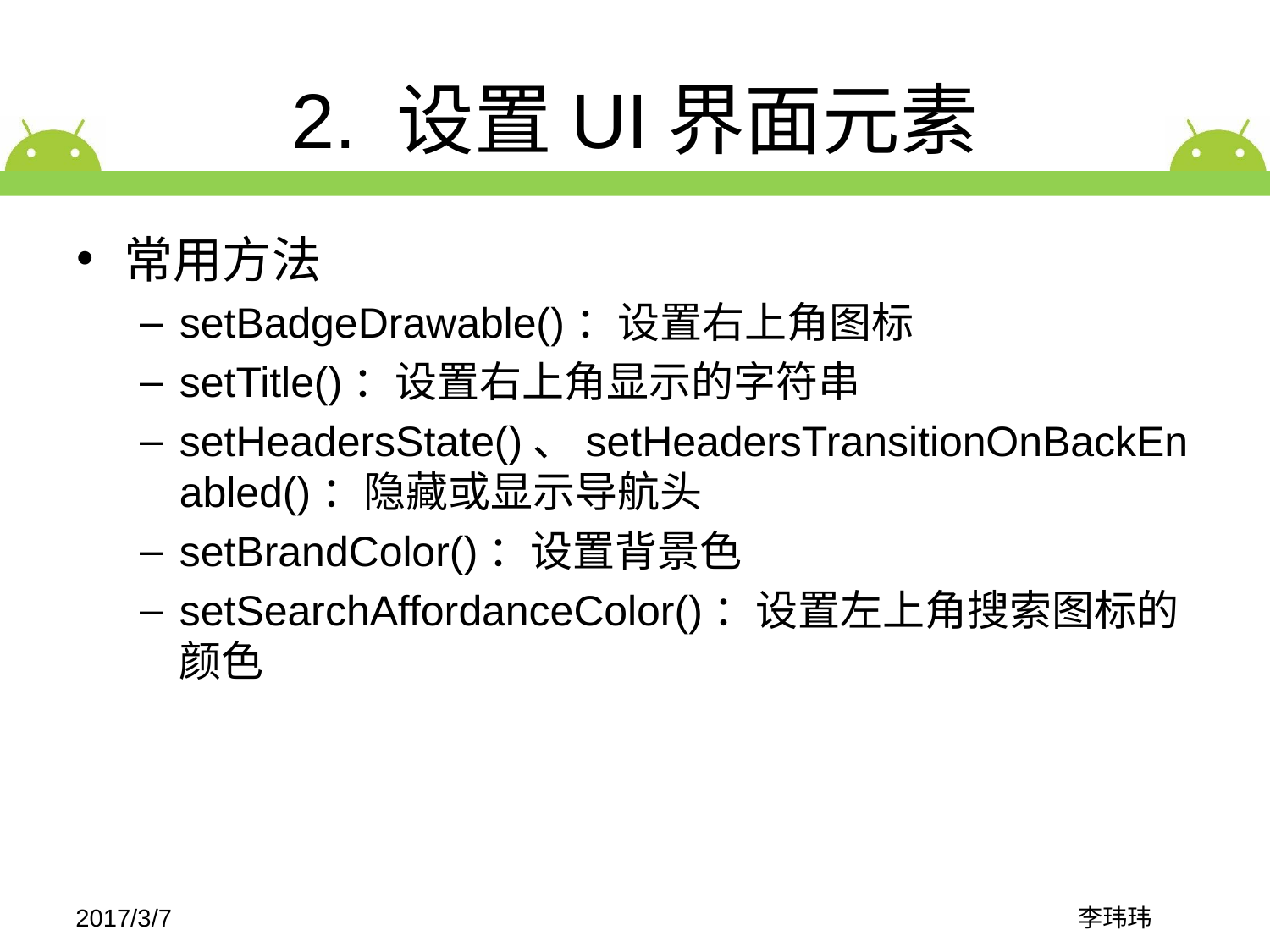

# 2. 设置UI界面元素
常用方法
setBadgeDrawable()：设置右上角图标
setTitle()：设置右上角显示的字符串
setHeadersState()、setHeadersTransitionOnBackEnabled()：隐藏或显示导航头
setBrandColor()：设置背景色
setSearchAffordanceColor()：设置左上角搜索图标的颜色